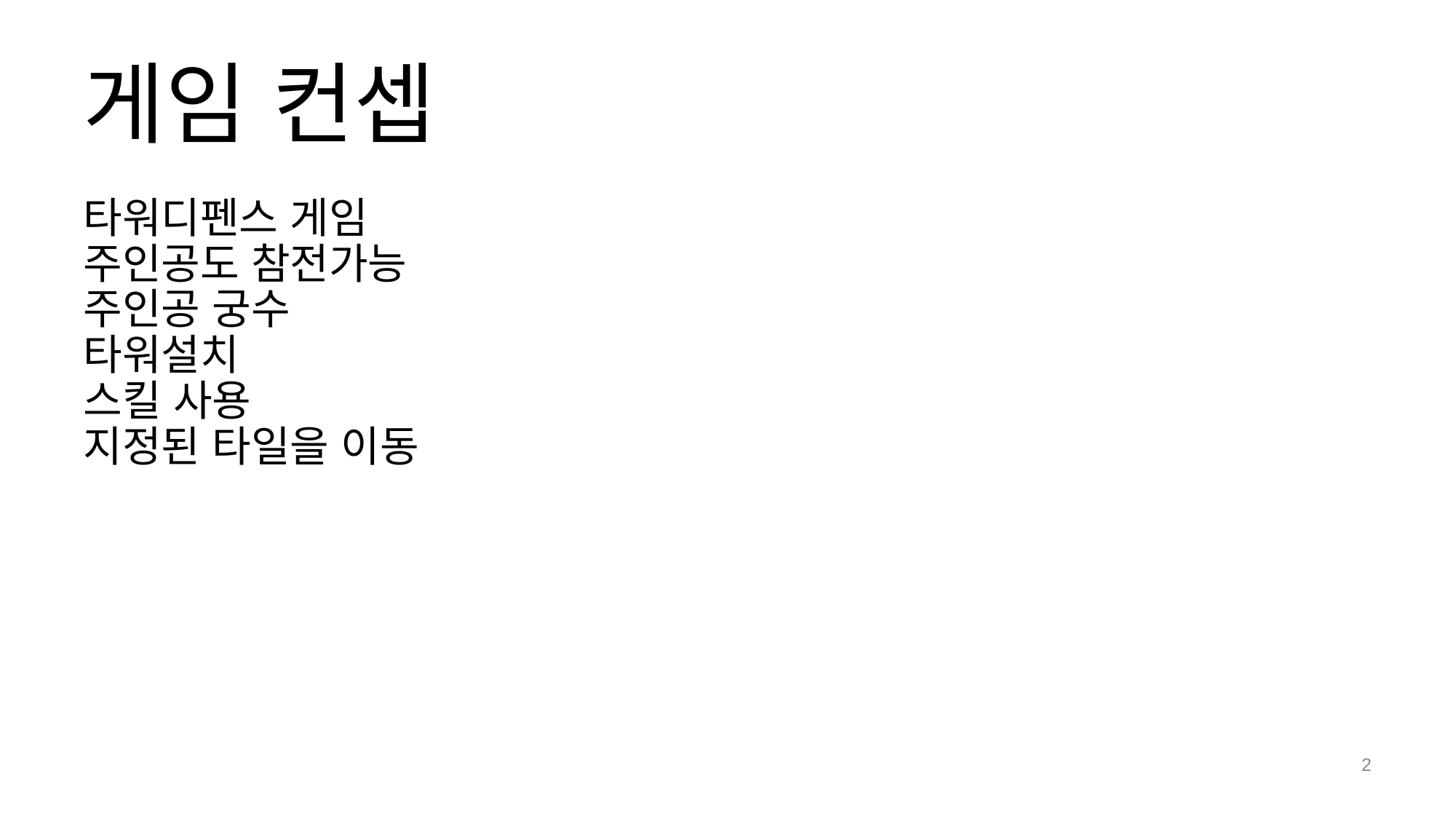

# 게임 컨셉
타워디펜스 게임
주인공도 참전가능
주인공 궁수
타워설치
스킬 사용
지정된 타일을 이동

2